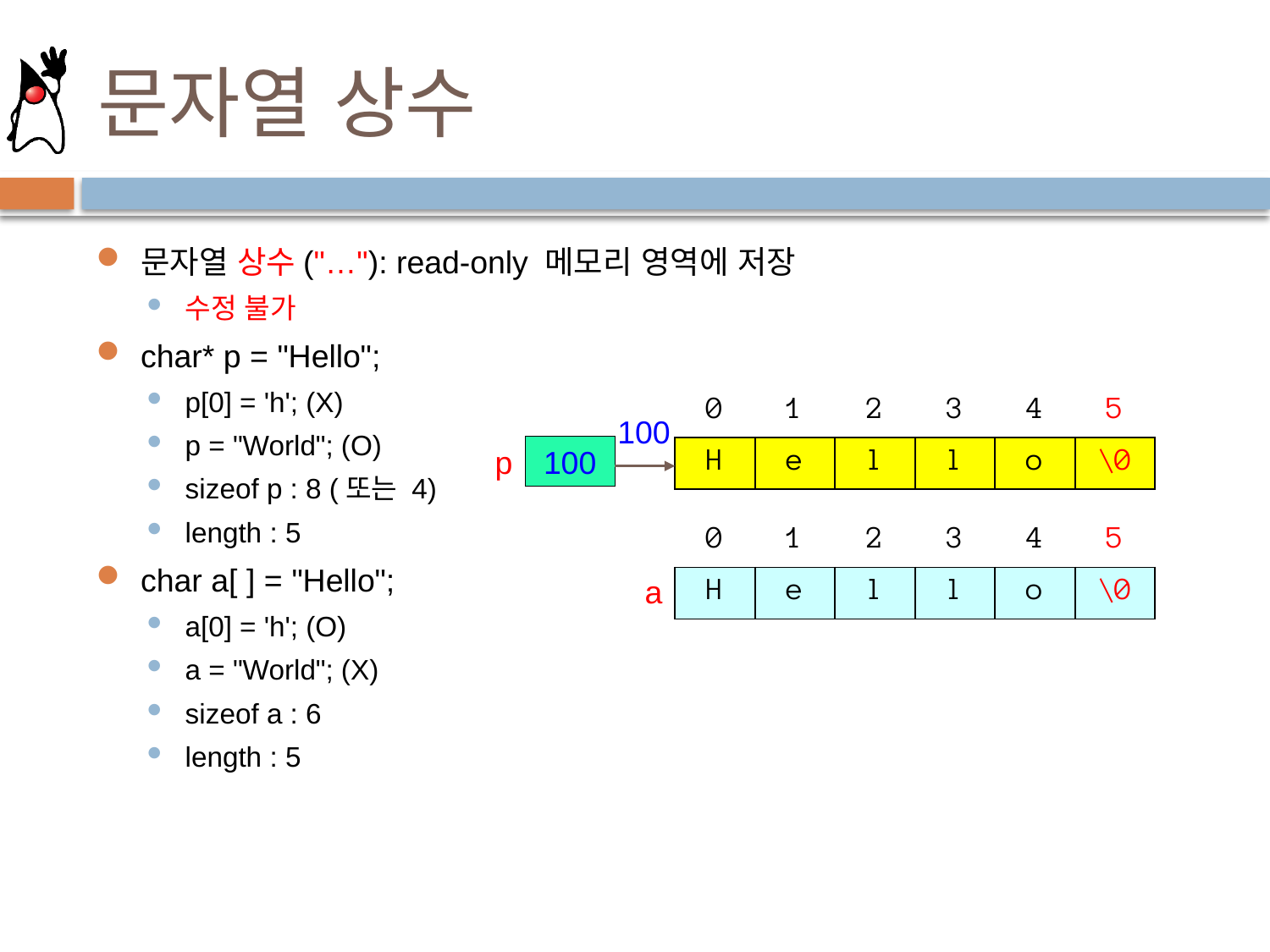

# 문자열 상수
문자열 상수("…"): read-only 메모리 영역에 저장
수정 불가
char* p = "Hello";
p[0] = 'h'; (X)
p = "World"; (O)
sizeof p : 8 (또는 4)
length : 5
char a[ ] = "Hello";
a[0] = 'h'; (O)
a = "World"; (X)
sizeof a : 6
length : 5

| 0 | 1 | 2 | 3 | 4 | 5 |
| --- | --- | --- | --- | --- | --- |
| H | e | l | l | o | \0 |
100
p
100
| 0 | 1 | 2 | 3 | 4 | 5 |
| --- | --- | --- | --- | --- | --- |
| H | e | l | l | o | \0 |
a